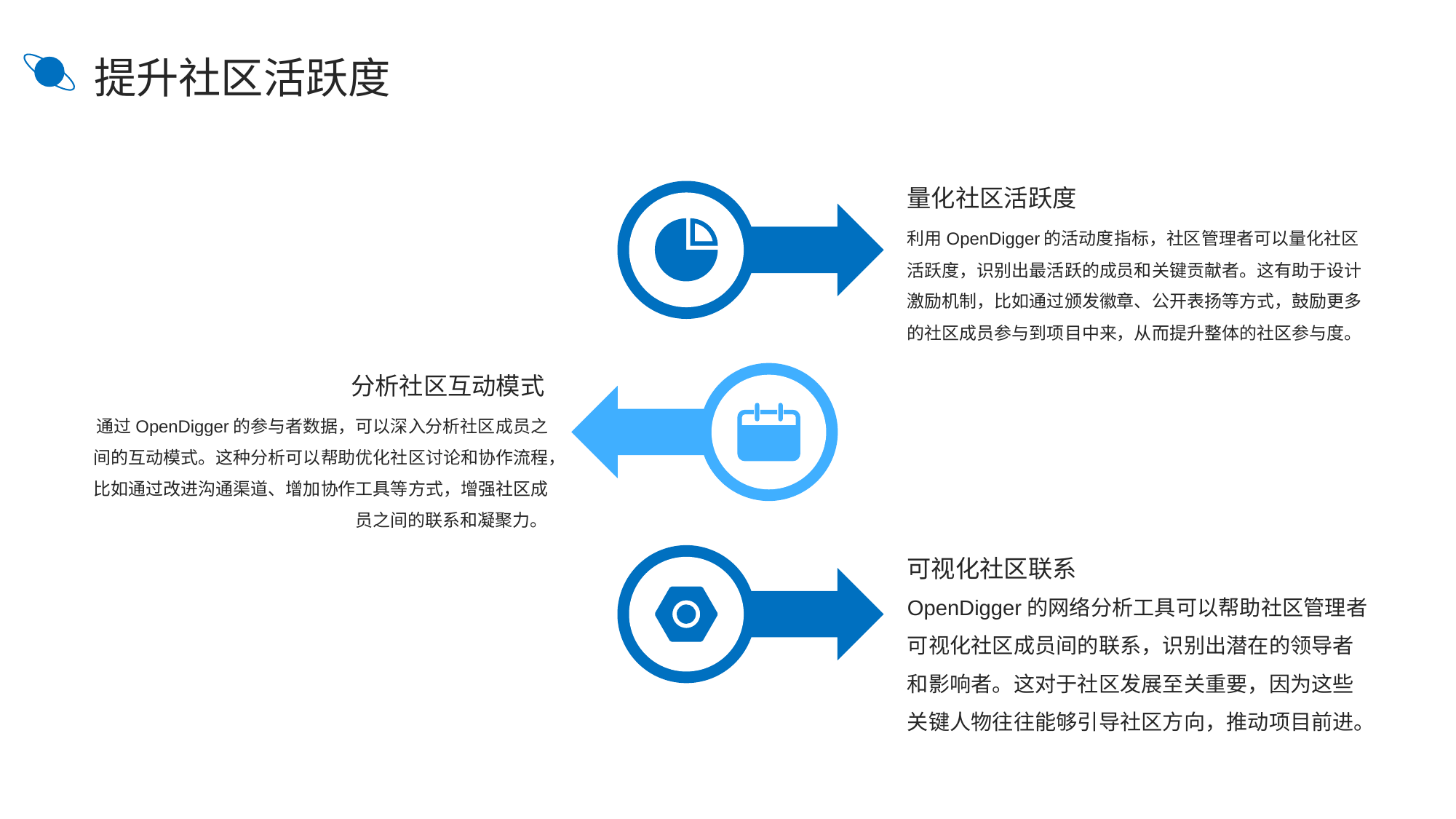

提升社区活跃度

量化社区活跃度

利用OpenDigger的活动度指标，社区管理者可以量化社区活跃度，识别出最活跃的成员和关键贡献者。这有助于设计激励机制，比如通过颁发徽章、公开表扬等方式，鼓励更多的社区成员参与到项目中来，从而提升整体的社区参与度。

分析社区互动模式

通过OpenDigger的参与者数据，可以深入分析社区成员之间的互动模式。这种分析可以帮助优化社区讨论和协作流程，比如通过改进沟通渠道、增加协作工具等方式，增强社区成员之间的联系和凝聚力。
可视化社区联系

OpenDigger的网络分析工具可以帮助社区管理者可视化社区成员间的联系，识别出潜在的领导者和影响者。这对于社区发展至关重要，因为这些关键人物往往能够引导社区方向，推动项目前进。